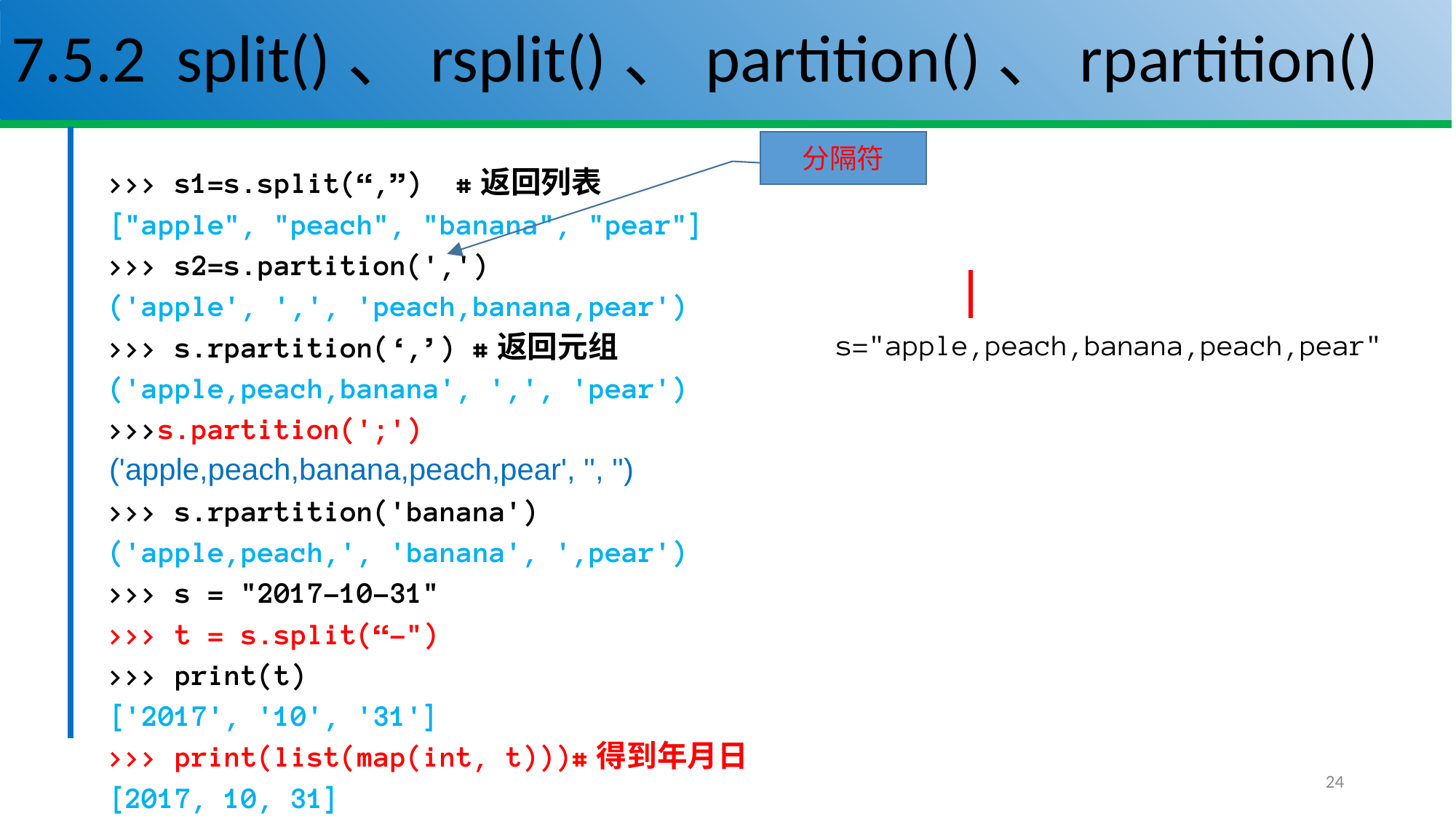

# 7.5.2  split()、rsplit()、partition()、rpartition()

分隔符
>>> s1=s.split(“,”)  #返回列表
["apple", "peach", "banana", "pear"]
>>> s2=s.partition(',')
('apple', ',', 'peach,banana,pear')
>>> s.rpartition(‘,’) #返回元组
('apple,peach,banana', ',', 'pear')
>>>s.partition(';')
('apple,peach,banana,peach,pear', '', '')
>>> s.rpartition('banana')
('apple,peach,', 'banana', ',pear')
>>> s = "2017-10-31"
>>> t = s.split(“-")
>>> print(t)
['2017', '10', '31']
>>> print(list(map(int, t)))#得到年月日
[2017, 10, 31]
s="apple,peach,banana,peach,pear"
24